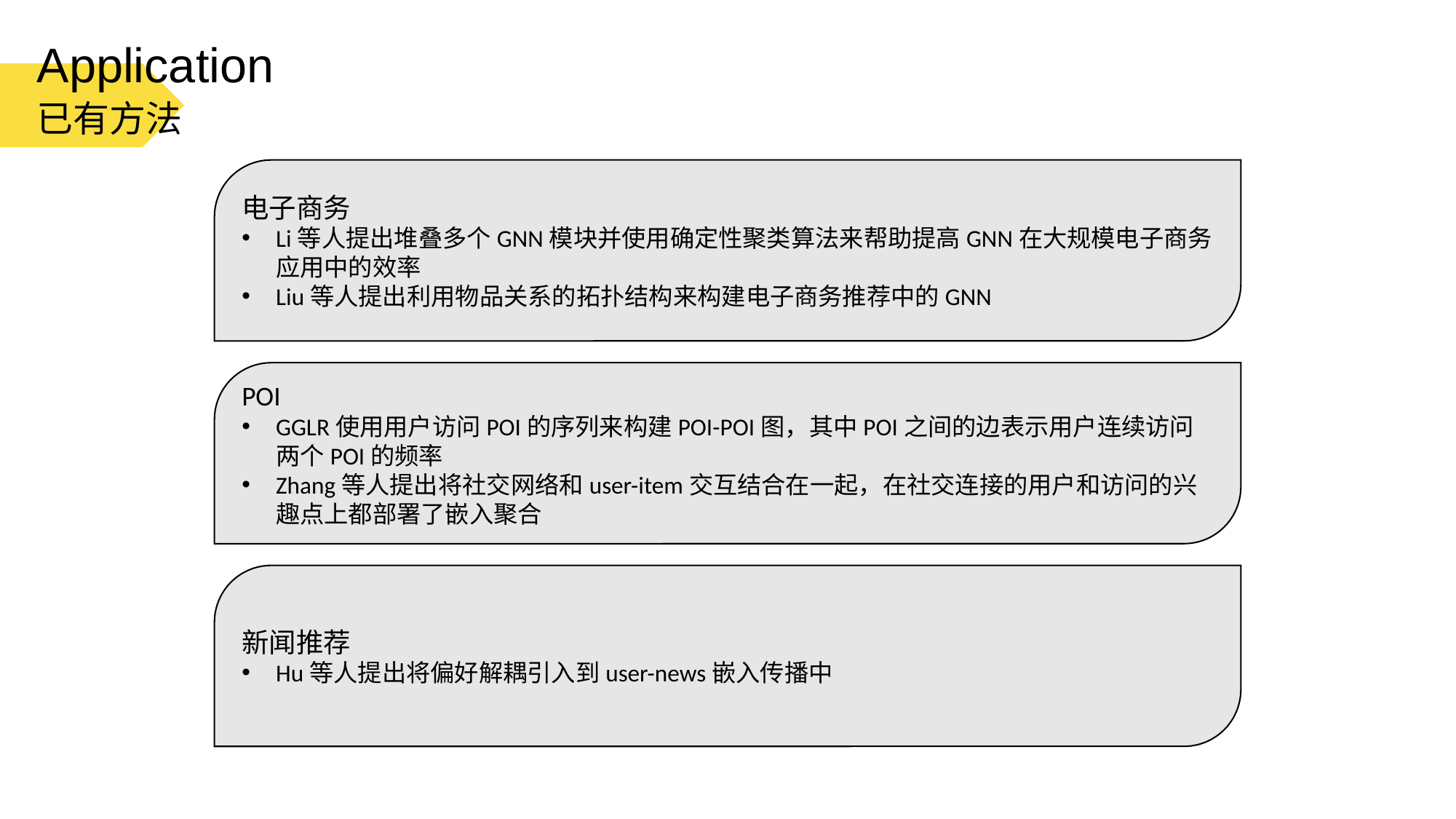

Application
已有方法

电子商务
Li等人提出堆叠多个GNN模块并使用确定性聚类算法来帮助提高GNN在大规模电子商务应用中的效率
Liu等人提出利用物品关系的拓扑结构来构建电子商务推荐中的GNN
POI
GGLR使用用户访问POI的序列来构建POI-POI图，其中POI之间的边表示用户连续访问两个POI的频率
Zhang等人提出将社交网络和user-item交互结合在一起，在社交连接的用户和访问的兴趣点上都部署了嵌入聚合
新闻推荐
Hu等人提出将偏好解耦引入到user-news嵌入传播中